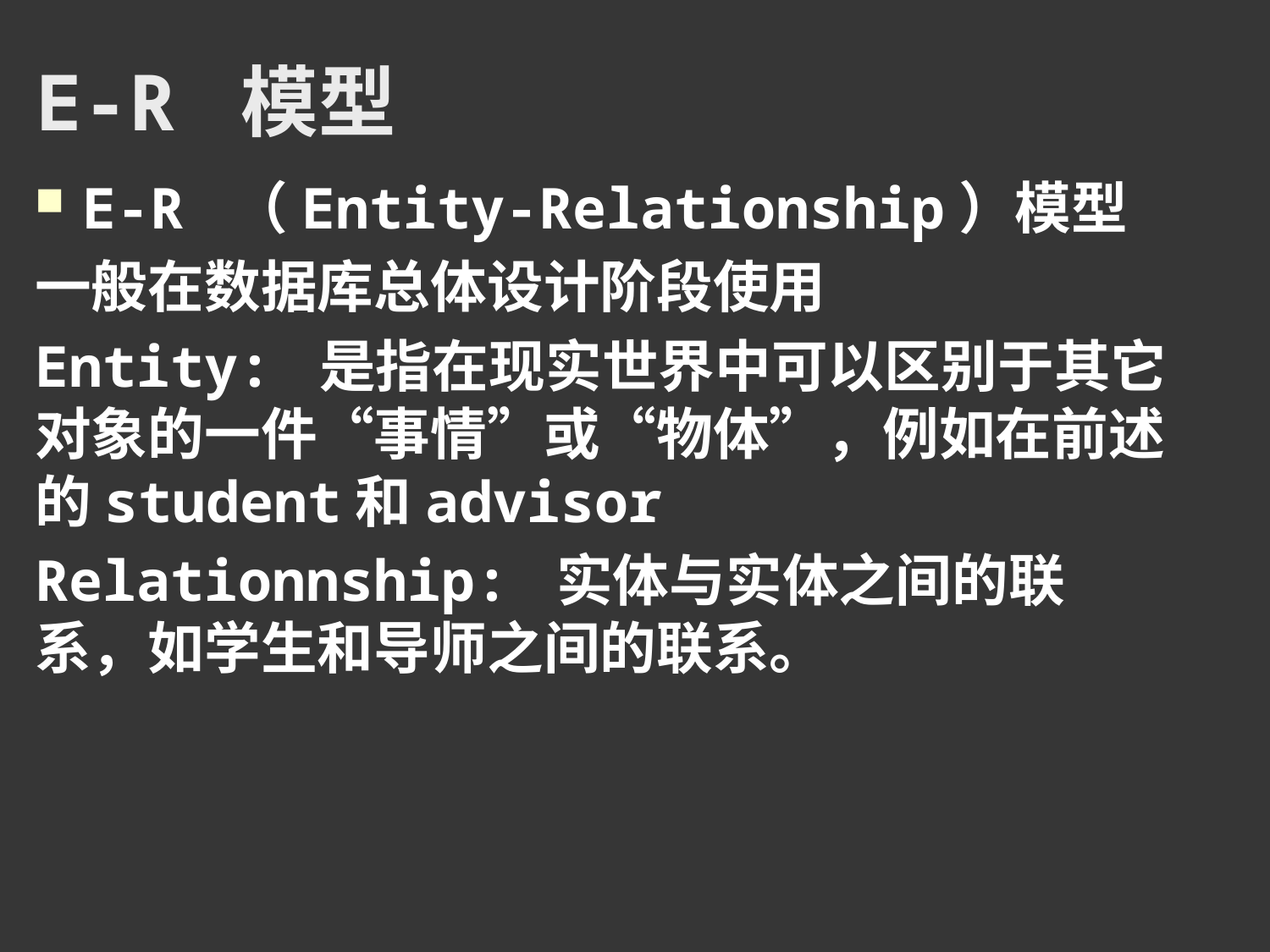

# E-R 模型
E-R （Entity-Relationship）模型
一般在数据库总体设计阶段使用
Entity: 是指在现实世界中可以区别于其它对象的一件“事情”或“物体”，例如在前述的student和advisor
Relationnship: 实体与实体之间的联系，如学生和导师之间的联系。